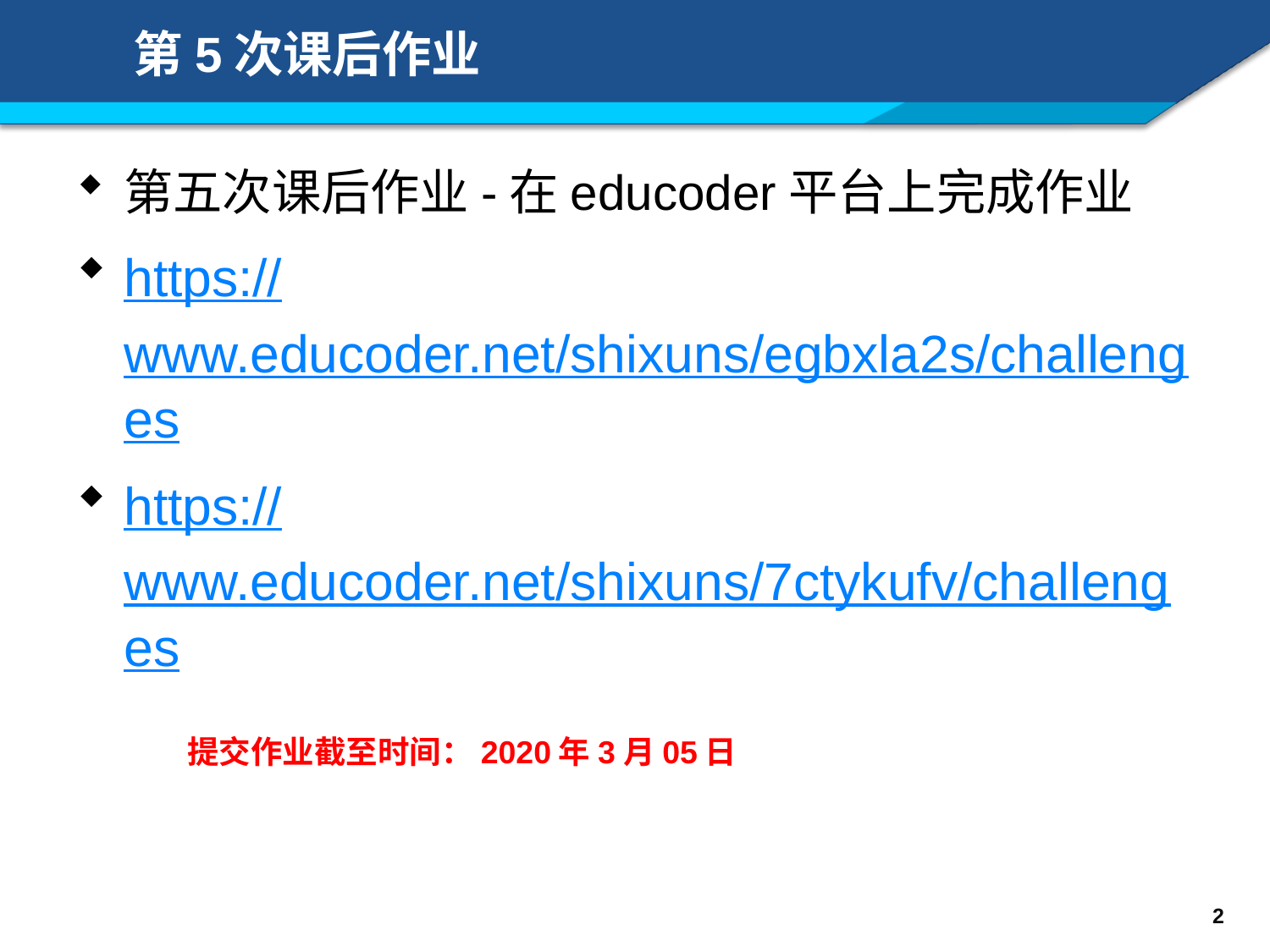

# 第5次课后作业
第五次课后作业-在educoder平台上完成作业
https://www.educoder.net/shixuns/egbxla2s/challenges
https://www.educoder.net/shixuns/7ctykufv/challenges
提交作业截至时间：2020年3月05日
2